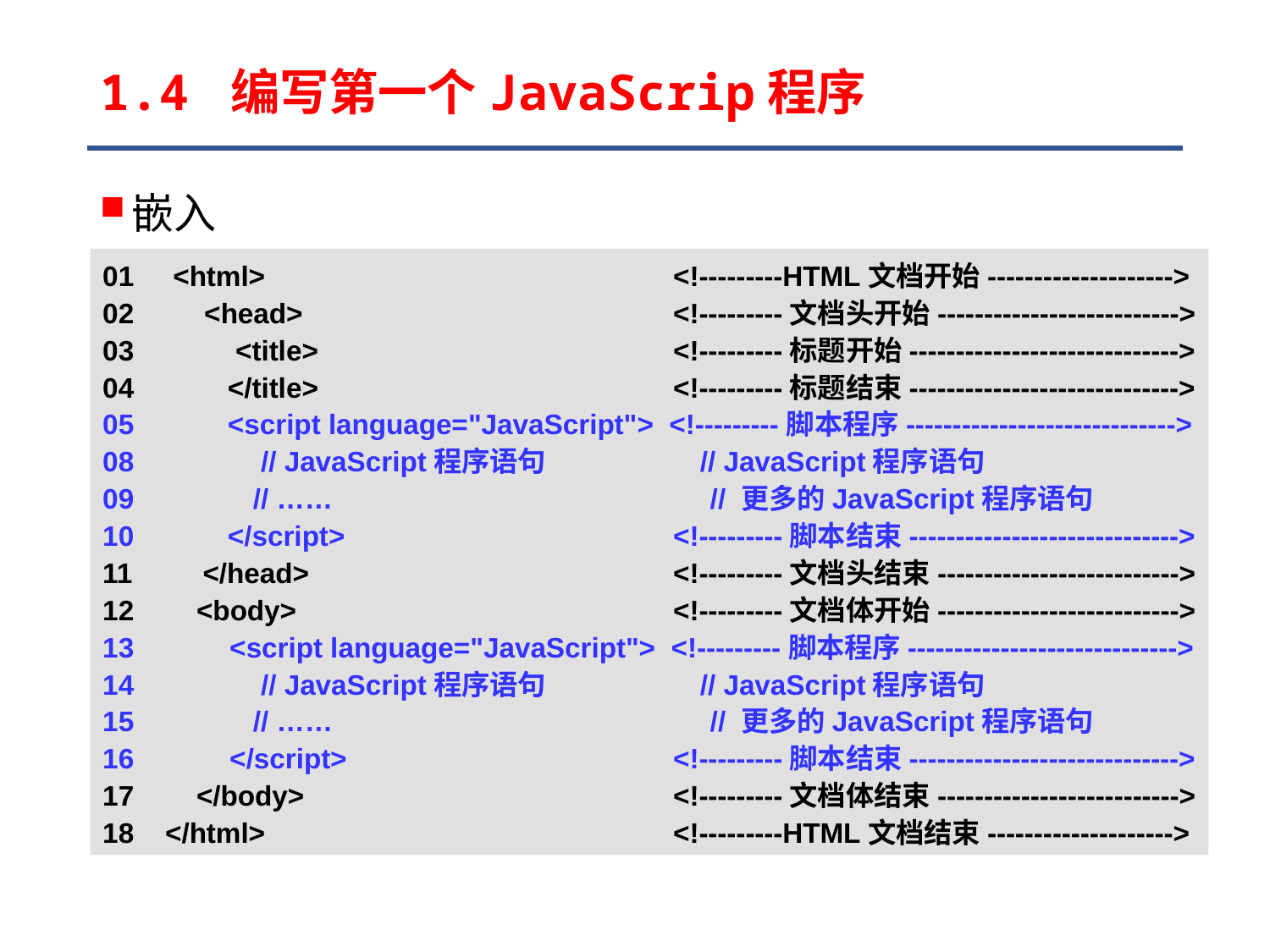

# 1.4 编写第一个JavaScrip程序
嵌入
01     <html>			        <!---------HTML文档开始-------------------->
02         <head>			        <!---------文档头开始-------------------------->
03             <title>			        <!---------标题开始----------------------------->
04            </title>               		        <!---------标题结束----------------------------->
05            <script language="JavaScript">  <!---------脚本程序----------------------------->
08	    // JavaScript程序语句	             // JavaScript程序语句
09	   // ……		                             // 更多的JavaScript程序语句
10            </script>			        <!---------脚本结束----------------------------->
11         </head>			        <!---------文档头结束-------------------------->
12        <body>			        <!---------文档体开始-------------------------->
13	<script language="JavaScript">  <!---------脚本程序----------------------------->
14	    // JavaScript程序语句	             // JavaScript程序语句
15	   // ……		                             // 更多的JavaScript程序语句
16	</script>			        <!---------脚本结束----------------------------->
17        </body>			        <!---------文档体结束-------------------------->
18    </html>			        <!---------HTML文档结束-------------------->